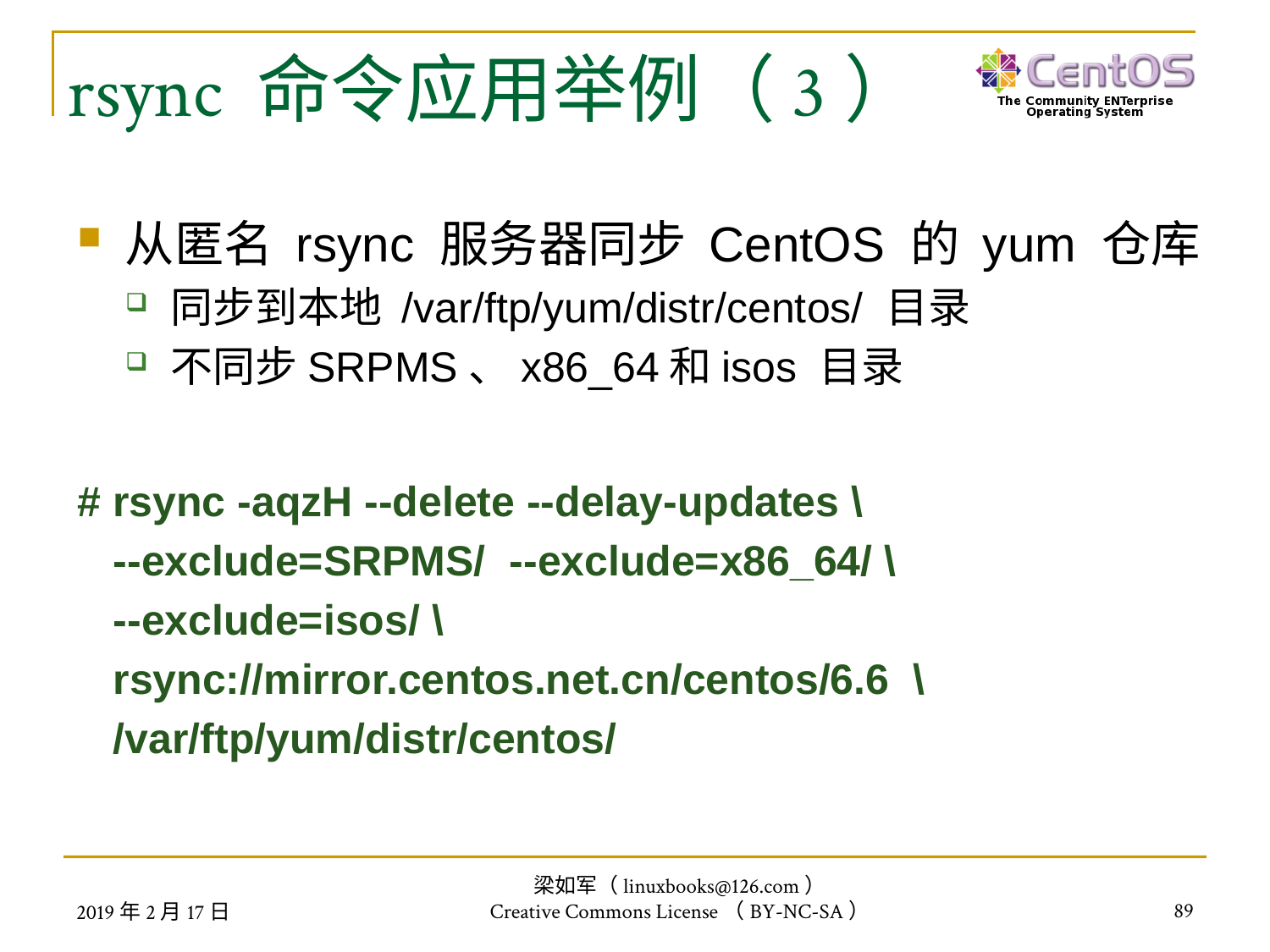

# rsync 命令应用举例（3）
从匿名 rsync 服务器同步 CentOS 的 yum 仓库
同步到本地 /var/ftp/yum/distr/centos/ 目录
不同步SRPMS、x86_64和isos 目录

# rsync -aqzH --delete --delay-updates \
   --exclude=SRPMS/  --exclude=x86_64/ \
   --exclude=isos/ \
   rsync://mirror.centos.net.cn/centos/6.6  \
   /var/ftp/yum/distr/centos/
梁如军（linuxbooks@126.com）
Creative Commons License（BY-NC-SA）
2019年2月17日
89